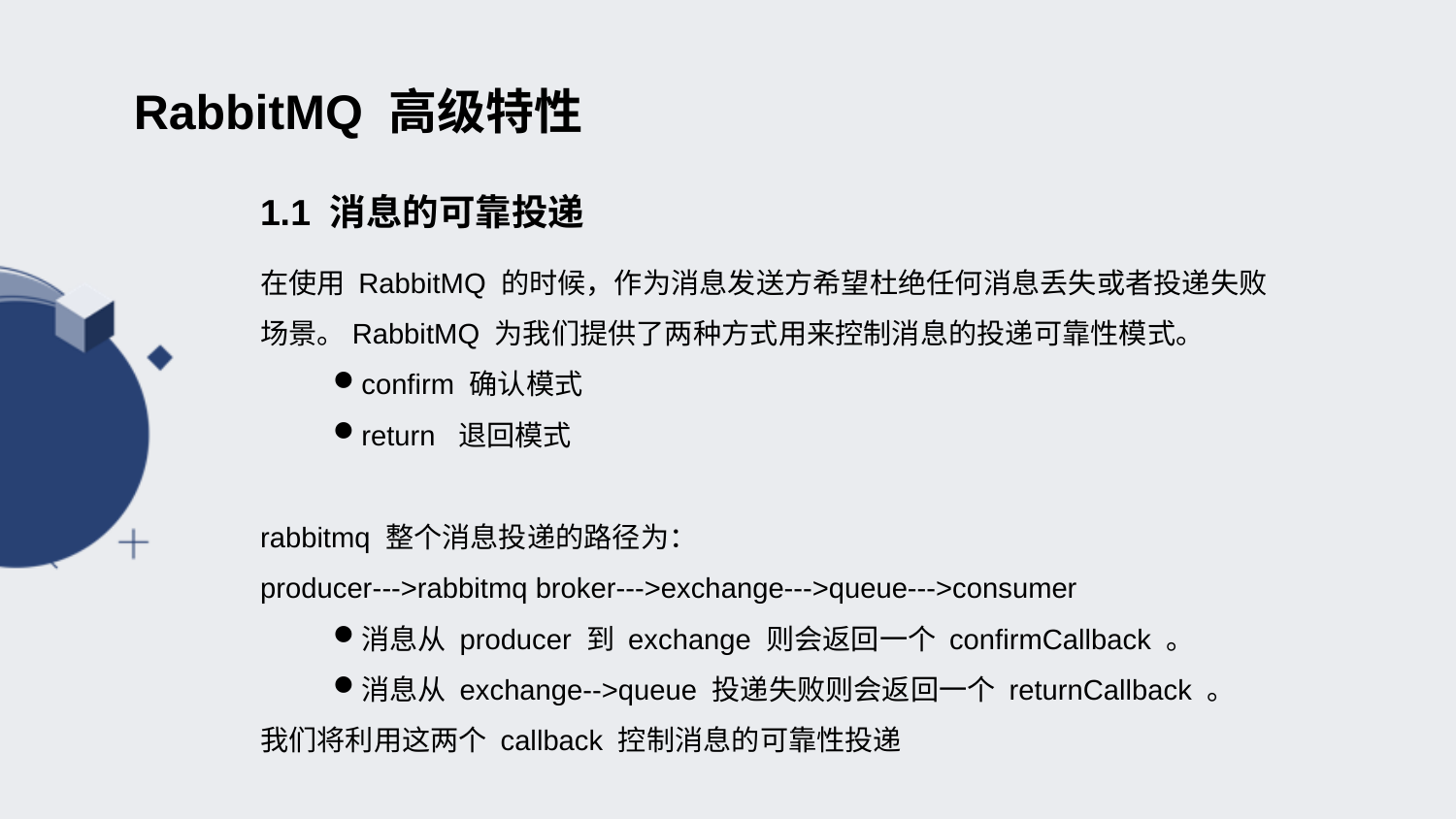

RabbitMQ 高级特性
1.1 消息的可靠投递
在使用 RabbitMQ 的时候，作为消息发送方希望杜绝任何消息丢失或者投递失败场景。RabbitMQ 为我们提供了两种方式用来控制消息的投递可靠性模式。
confirm 确认模式
return  退回模式

rabbitmq 整个消息投递的路径为：
producer--->rabbitmq broker--->exchange--->queue--->consumer
消息从 producer 到 exchange 则会返回一个 confirmCallback 。
消息从 exchange-->queue 投递失败则会返回一个 returnCallback 。
我们将利用这两个 callback 控制消息的可靠性投递